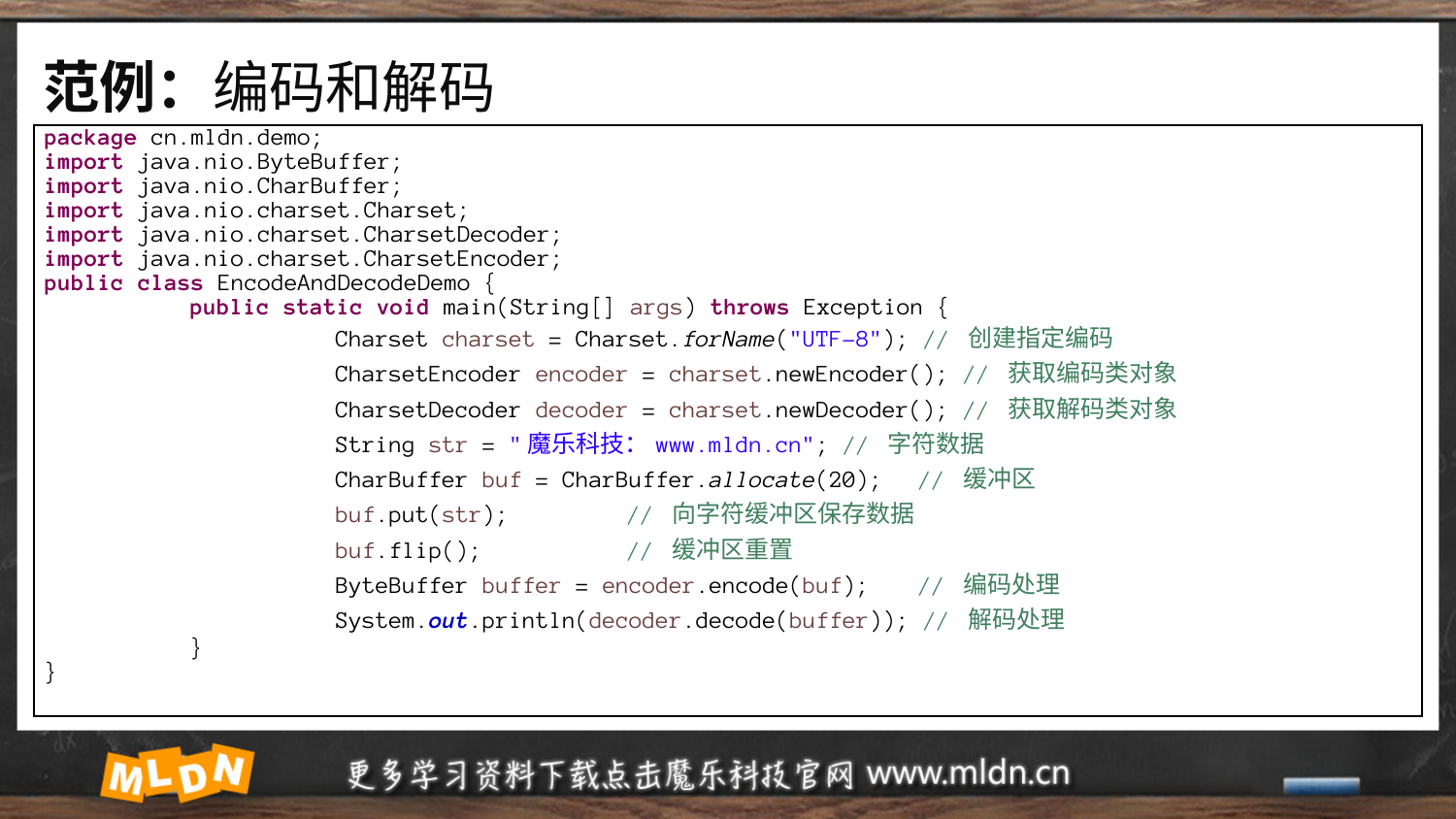

# 范例：编码和解码
| package cn.mldn.demo; import java.nio.ByteBuffer; import java.nio.CharBuffer; import java.nio.charset.Charset; import java.nio.charset.CharsetDecoder; import java.nio.charset.CharsetEncoder; public class EncodeAndDecodeDemo { public static void main(String[] args) throws Exception { Charset charset = Charset.forName("UTF-8"); // 创建指定编码 CharsetEncoder encoder = charset.newEncoder(); // 获取编码类对象 CharsetDecoder decoder = charset.newDecoder(); // 获取解码类对象 String str = "魔乐科技：www.mldn.cn"; // 字符数据 CharBuffer buf = CharBuffer.allocate(20); // 缓冲区 buf.put(str); // 向字符缓冲区保存数据 buf.flip(); // 缓冲区重置 ByteBuffer buffer = encoder.encode(buf); // 编码处理 System.out.println(decoder.decode(buffer)); // 解码处理 } } |
| --- |